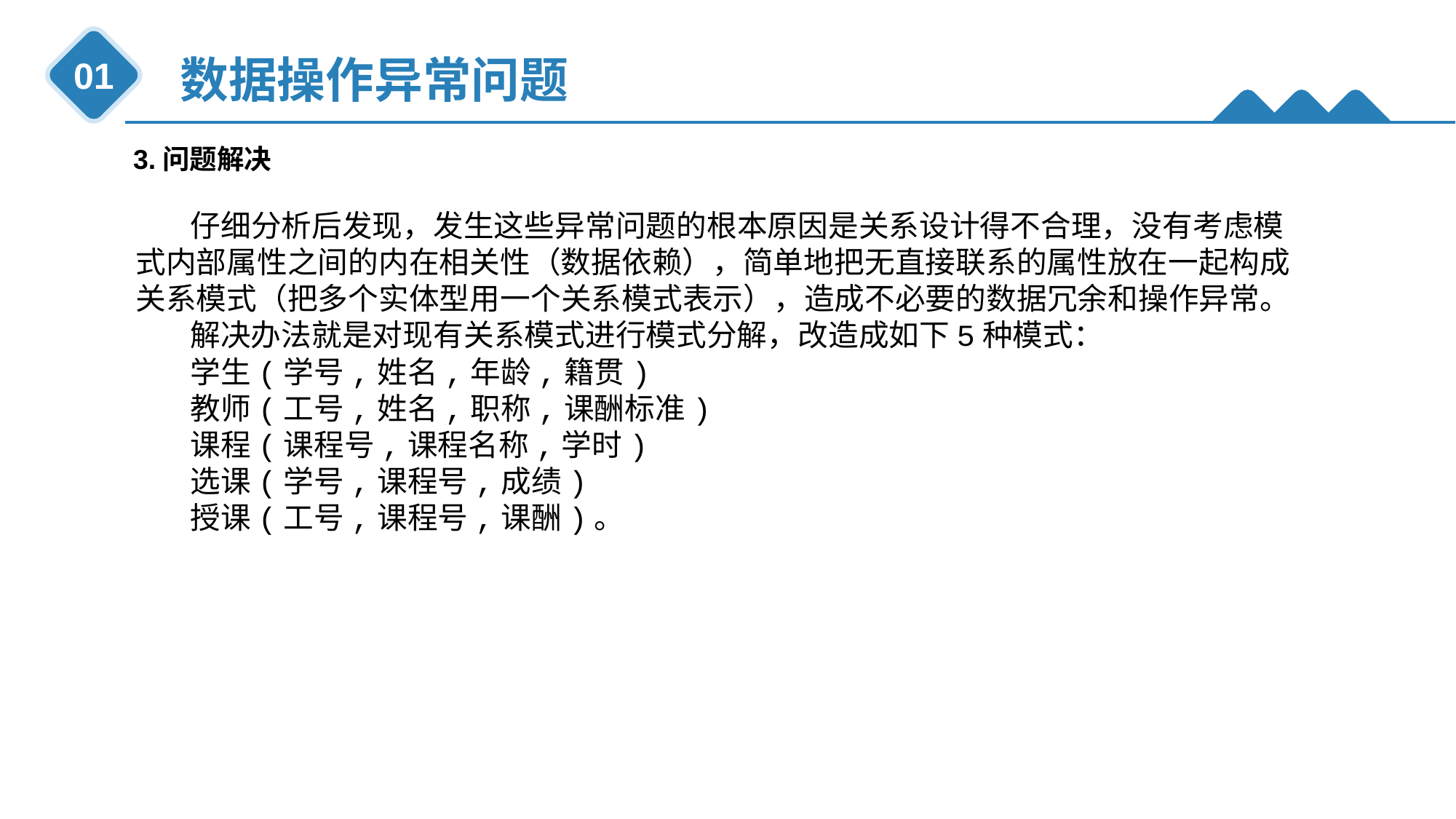

数据操作异常问题
01

3.问题解决
仔细分析后发现，发生这些异常问题的根本原因是关系设计得不合理，没有考虑模式内部属性之间的内在相关性（数据依赖），简单地把无直接联系的属性放在一起构成关系模式（把多个实体型用一个关系模式表示），造成不必要的数据冗余和操作异常。
解决办法就是对现有关系模式进行模式分解，改造成如下5种模式：
学生(学号,姓名,年龄,籍贯)
教师(工号,姓名,职称,课酬标准)
课程(课程号,课程名称,学时)
选课(学号,课程号,成绩)
授课(工号,课程号,课酬)。